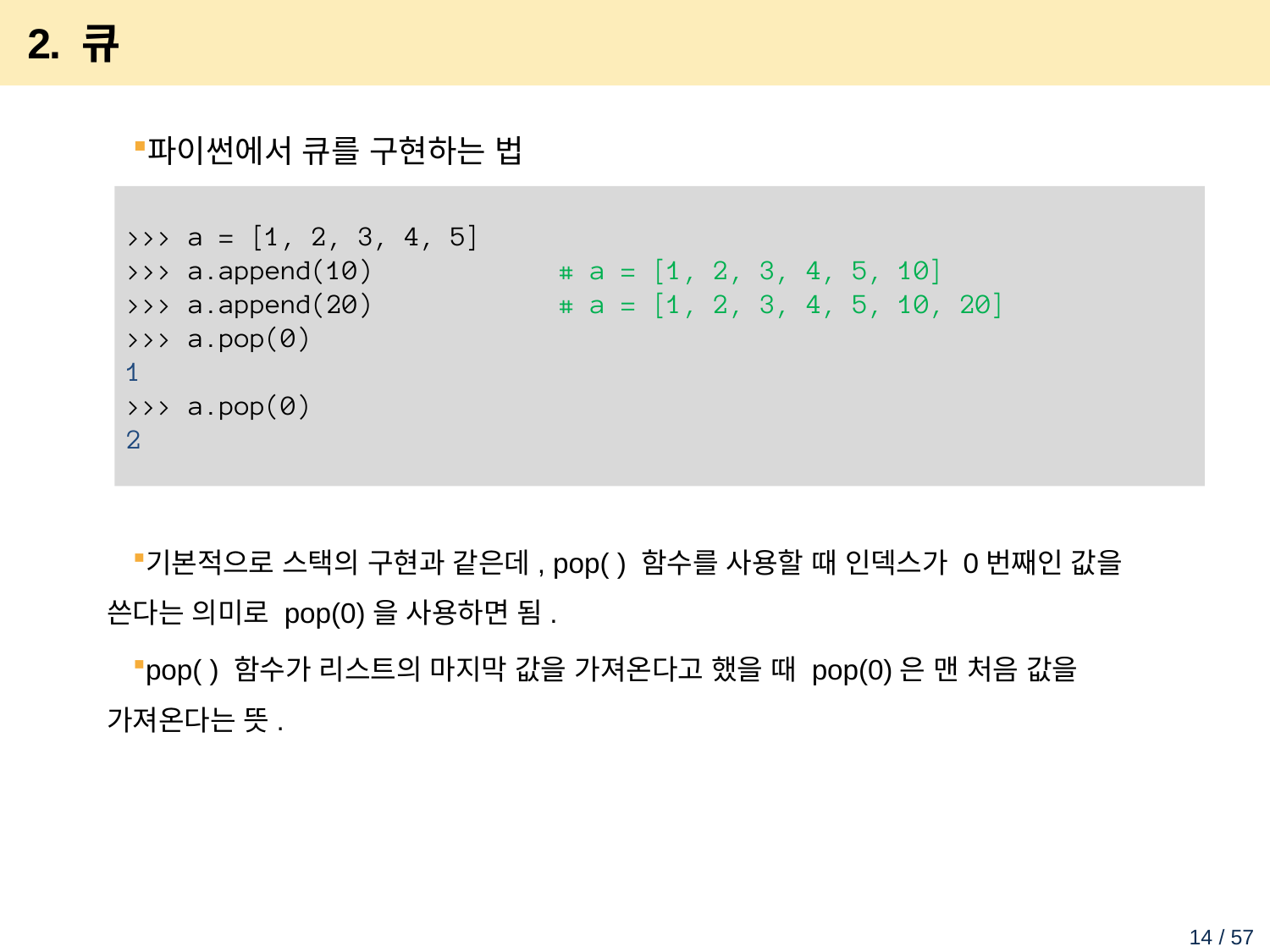

# 2. 큐
파이썬에서 큐를 구현하는 법

기본적으로 스택의 구현과 같은데, pop( ) 함수를 사용할 때 인덱스가 0번째인 값을 쓴다는 의미로 pop(0)을 사용하면 됨.
pop( ) 함수가 리스트의 마지막 값을 가져온다고 했을 때 pop(0)은 맨 처음 값을 가져온다는 뜻.
>>> a = [1, 2, 3, 4, 5]
>>> a.append(10)            # a = [1, 2, 3, 4, 5, 10]
>>> a.append(20)            # a = [1, 2, 3, 4, 5, 10, 20]
>>> a.pop(0)
1
>>> a.pop(0)
2